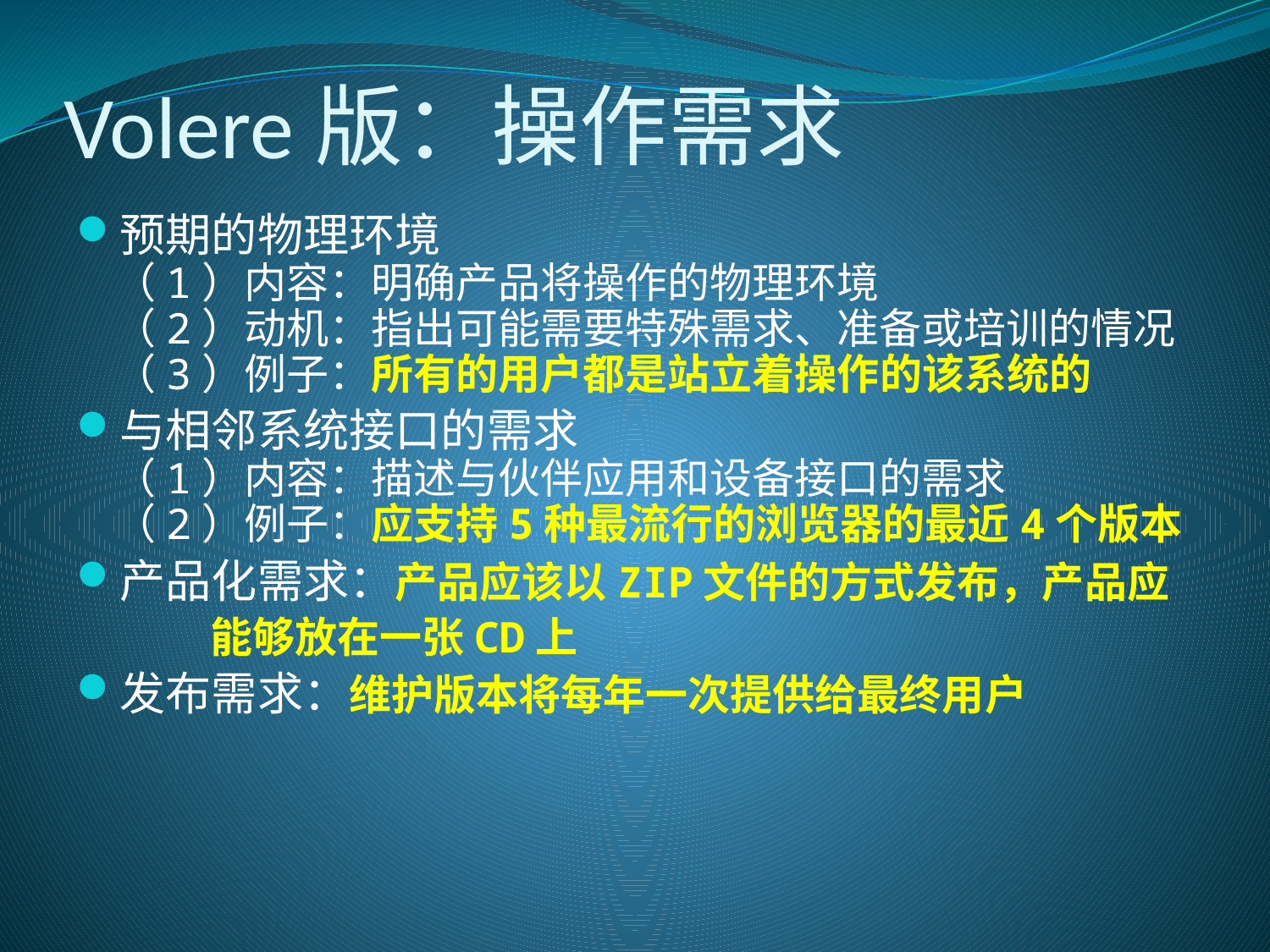

# Volere版：操作需求
预期的物理环境
（1）内容：明确产品将操作的物理环境
（2）动机：指出可能需要特殊需求、准备或培训的情况
（3）例子：所有的用户都是站立着操作的该系统的
与相邻系统接口的需求
（1）内容：描述与伙伴应用和设备接口的需求
（2）例子：应支持5种最流行的浏览器的最近4个版本
产品化需求：产品应该以ZIP文件的方式发布，产品应
             能够放在一张CD上
发布需求：维护版本将每年一次提供给最终用户